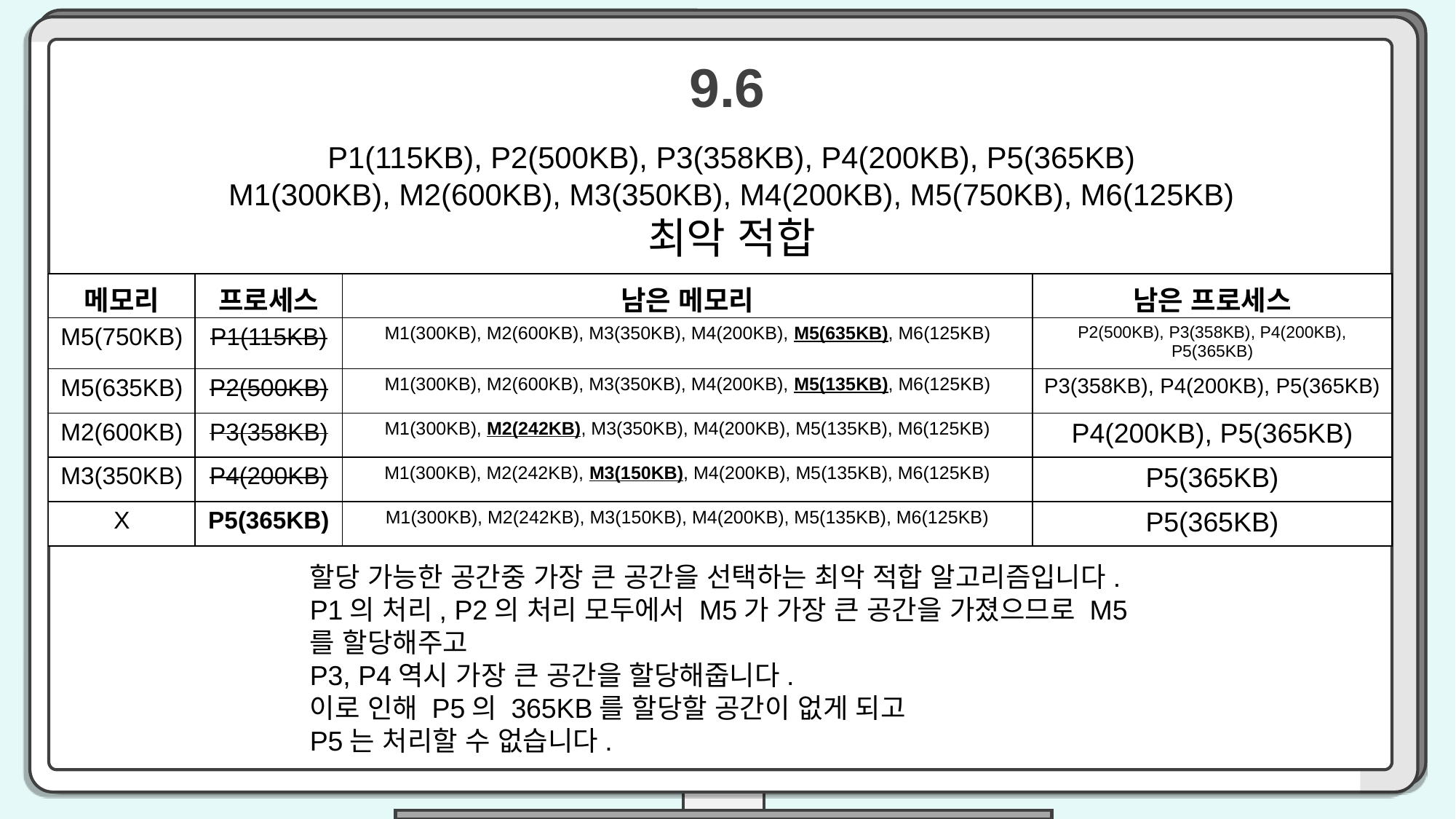

9.6
P1(115KB), P2(500KB), P3(358KB), P4(200KB), P5(365KB)
M1(300KB), M2(600KB), M3(350KB), M4(200KB), M5(750KB), M6(125KB)
최악 적합

| 메모리 | 프로세스 | 남은 메모리 | 남은 프로세스 |
| --- | --- | --- | --- |
| M5(750KB) | P1(115KB) | M1(300KB), M2(600KB), M3(350KB), M4(200KB), M5(635KB), M6(125KB) | P2(500KB), P3(358KB), P4(200KB), P5(365KB) |
| M5(635KB) | P2(500KB) | M1(300KB), M2(600KB), M3(350KB), M4(200KB), M5(135KB), M6(125KB) | P3(358KB), P4(200KB), P5(365KB) |
| M2(600KB) | P3(358KB) | M1(300KB), M2(242KB), M3(350KB), M4(200KB), M5(135KB), M6(125KB) | P4(200KB), P5(365KB) |
| M3(350KB) | P4(200KB) | M1(300KB), M2(242KB), M3(150KB), M4(200KB), M5(135KB), M6(125KB) | P5(365KB) |
| X | P5(365KB) | M1(300KB), M2(242KB), M3(150KB), M4(200KB), M5(135KB), M6(125KB) | P5(365KB) |
할당 가능한 공간중 가장 큰 공간을 선택하는 최악 적합 알고리즘입니다.
P1의 처리, P2의 처리 모두에서 M5가 가장 큰 공간을 가졌으므로 M5를 할당해주고
P3, P4역시 가장 큰 공간을 할당해줍니다.
이로 인해 P5의 365KB를 할당할 공간이 없게 되고
P5는 처리할 수 없습니다.